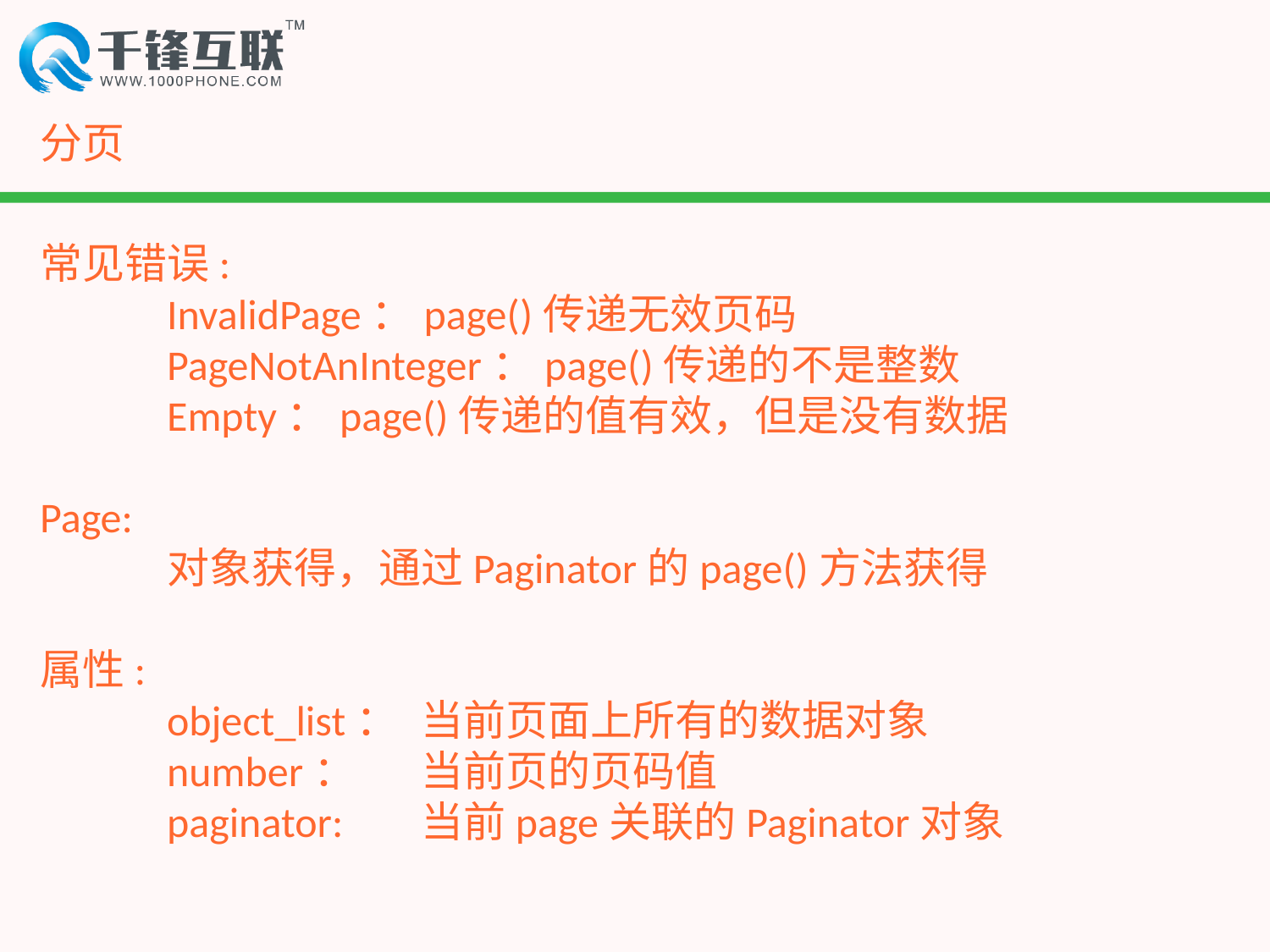

# 分页
常见错误:
	InvalidPage：page()传递无效页码
	PageNotAnInteger：page()传递的不是整数
	Empty：page()传递的值有效，但是没有数据

Page:
	对象获得，通过Paginator的page()方法获得

属性:
	object_list：	当前页面上所有的数据对象
	number：	当前页的页码值
	paginator:	当前page关联的Paginator对象